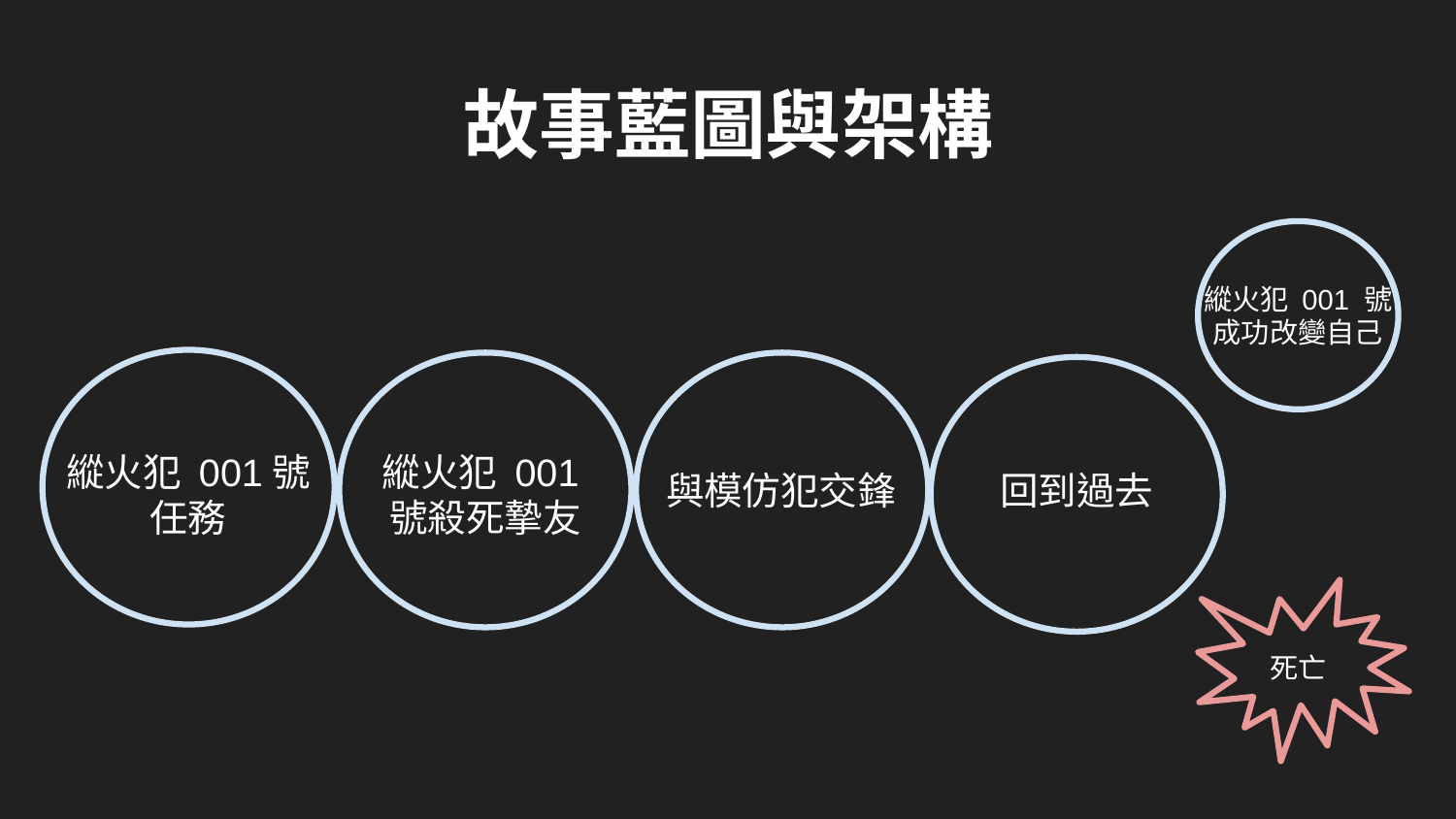

# 故事藍圖與架構

縱火犯 001 號
成功改變自己

與模仿犯交鋒
縱火犯 001號任務
縱火犯 001號殺死摯友
回到過去

死亡